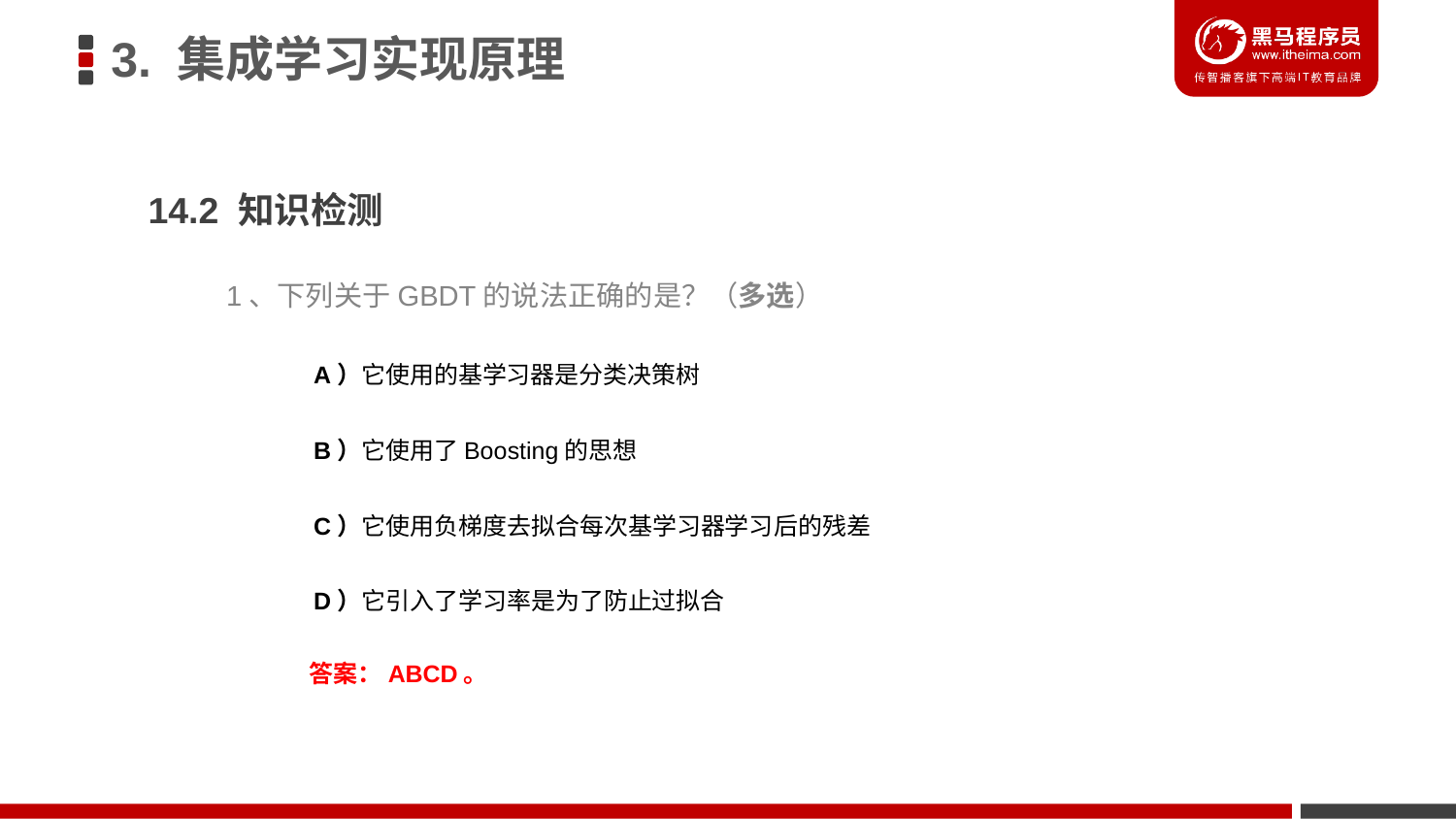

3. 集成学习实现原理
14.2 知识检测
1、下列关于GBDT的说法正确的是？（多选）
A）它使用的基学习器是分类决策树

B）它使用了Boosting的思想

C）它使用负梯度去拟合每次基学习器学习后的残差

D）它引入了学习率是为了防止过拟合
答案：ABCD。